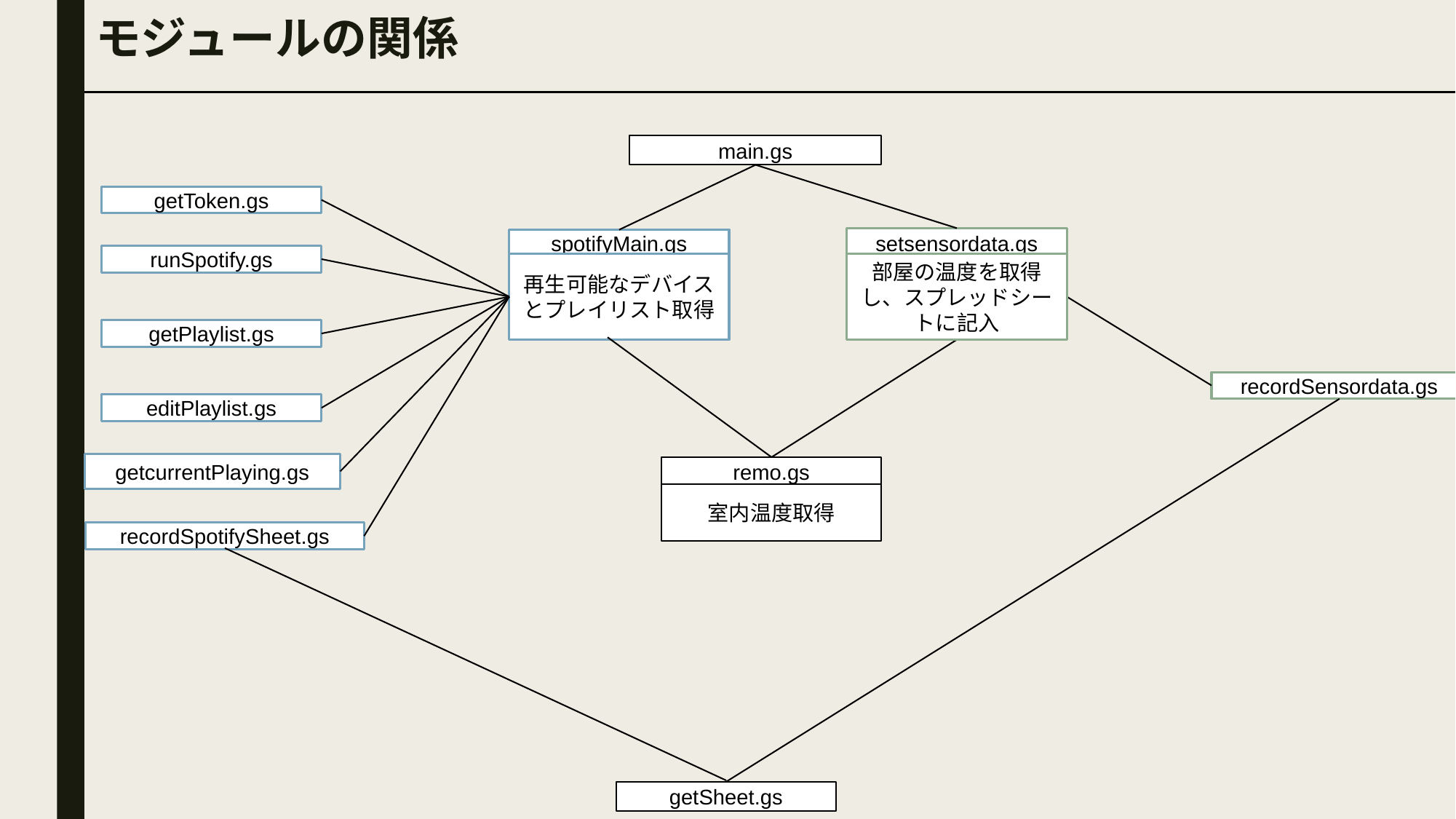

# モジュールの関係
main.gs
getToken.gs
setsensordata.gs
spotifyMain.gs
runSpotify.gs
再生可能なデバイスとプレイリスト取得
部屋の温度を取得し、スプレッドシートに記入
getPlaylist.gs
recordSensordata.gs
editPlaylist.gs
getcurrentPlaying.gs
remo.gs
室内温度取得
recordSpotifySheet.gs
getSheet.gs